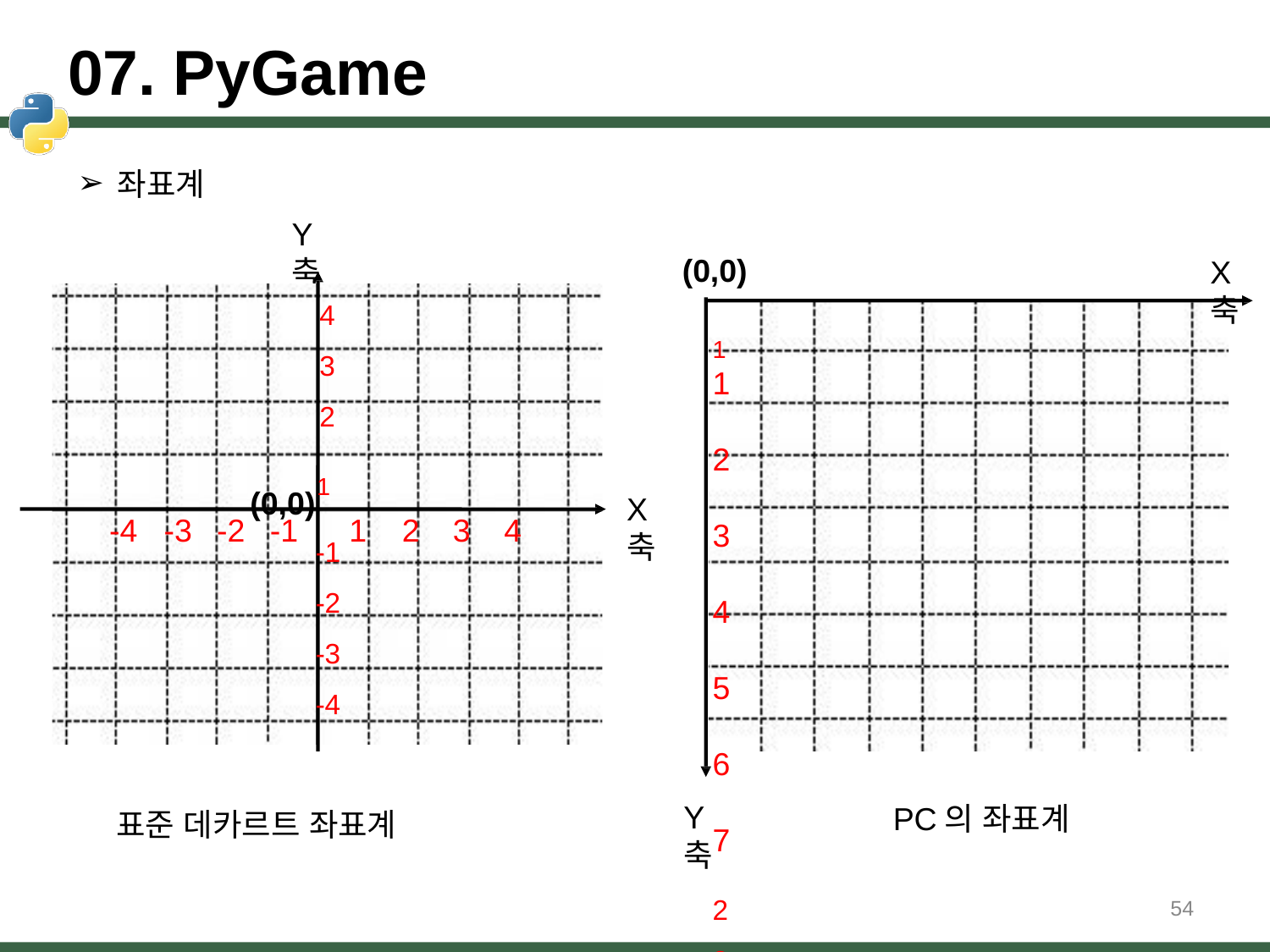

# 07. PyGame

좌표계
Y축
(0,0)
1  1	2	3	4	5	6	7
2
3
4
5
6
7
X축

4
3
2

X축
(0,0)1
X축

-4	-3	-2	-1
1	2	3	4
-1
-2
-3
-4
Y축
PC의 좌표계
표준 데카르트 좌표계
54